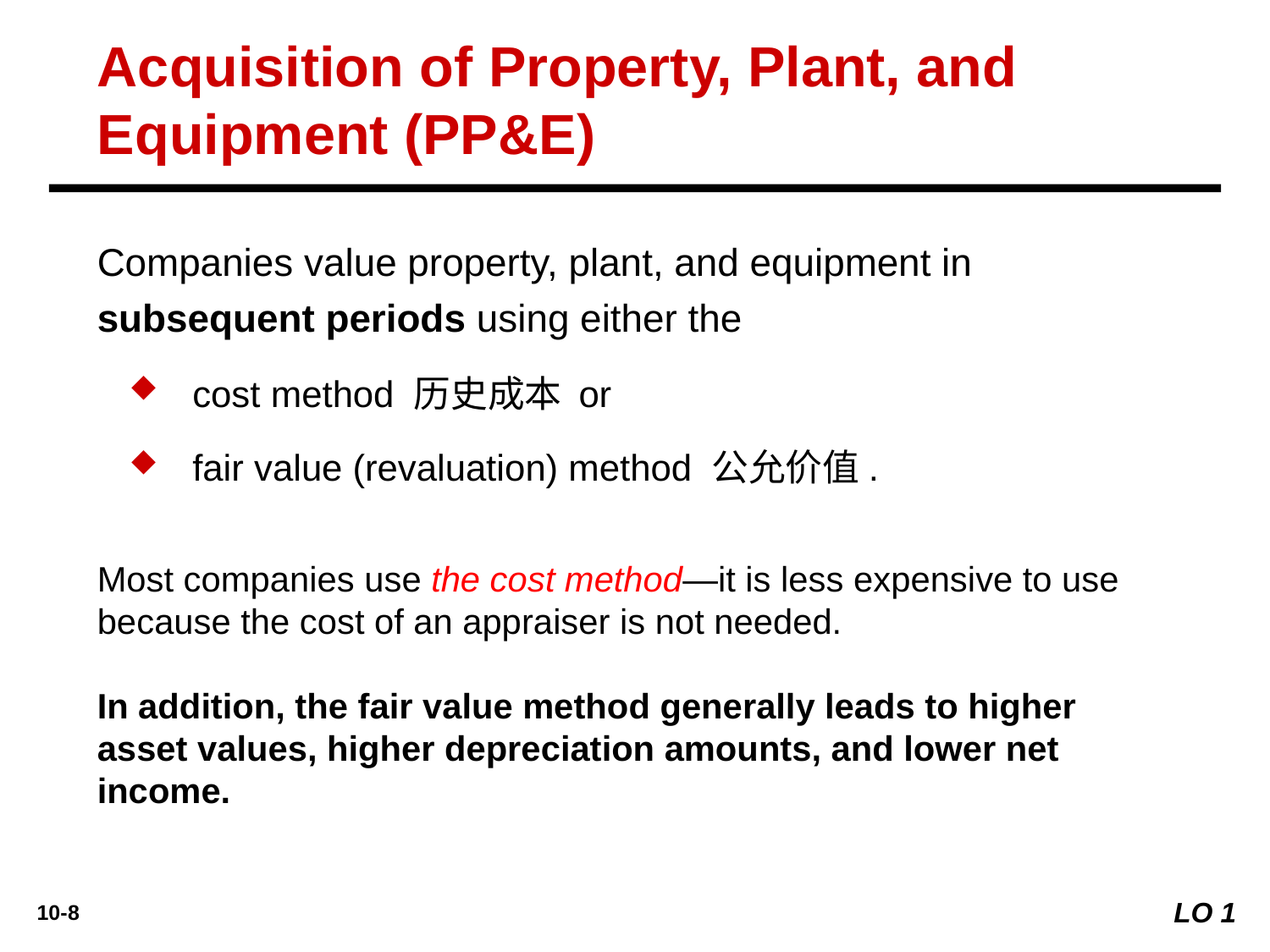

Acquisition of Property, Plant, and Equipment (PP&E)

Companies value property, plant, and equipment in subsequent periods using either the
cost method 历史成本 or
fair value (revaluation) method 公允价值.
Most companies use the cost method—it is less expensive to use because the cost of an appraiser is not needed.

In addition, the fair value method generally leads to higher asset values, higher depreciation amounts, and lower net income.

LO 1